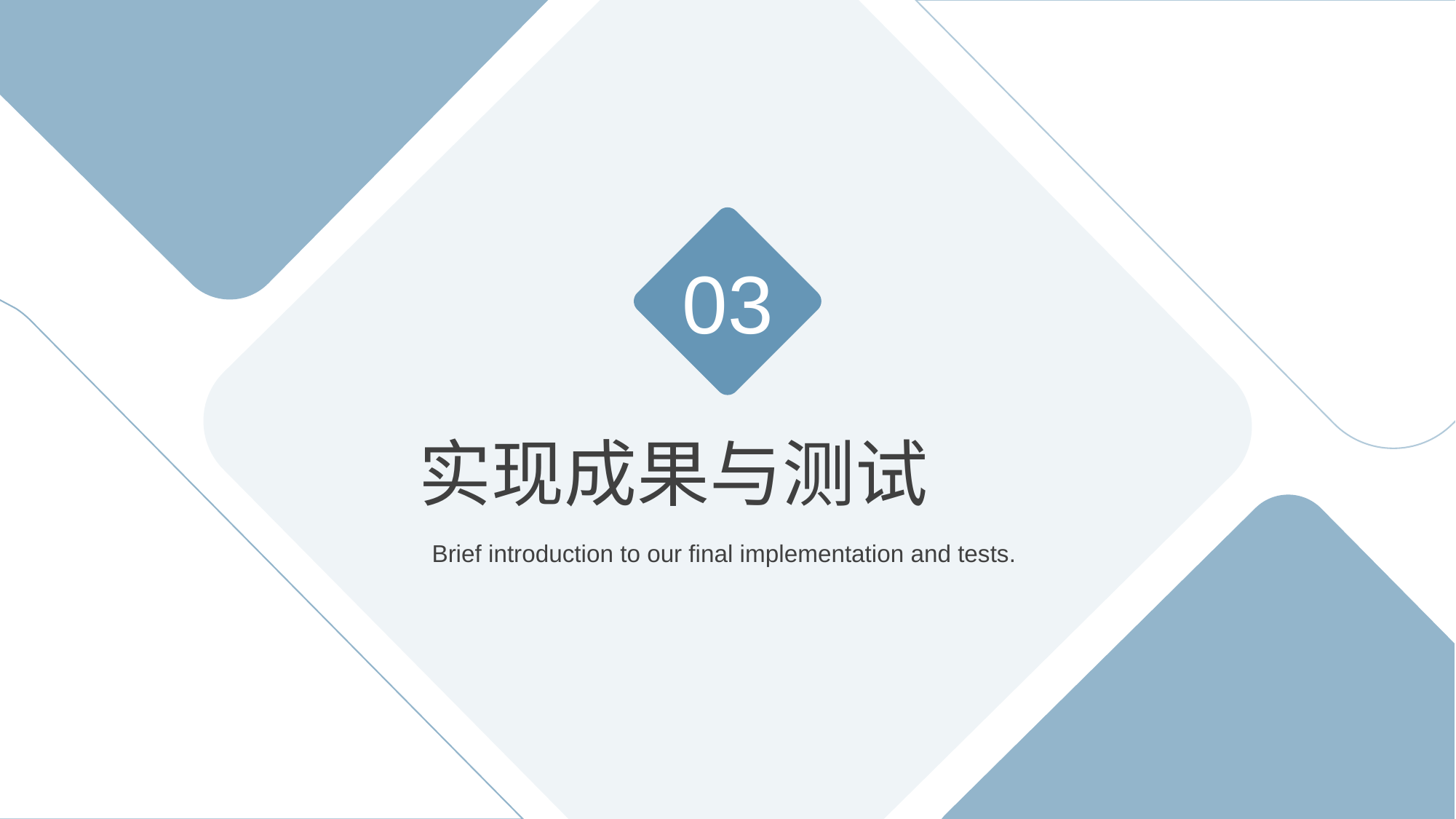

03
实现成果与测试
Brief introduction to our final implementation and tests.